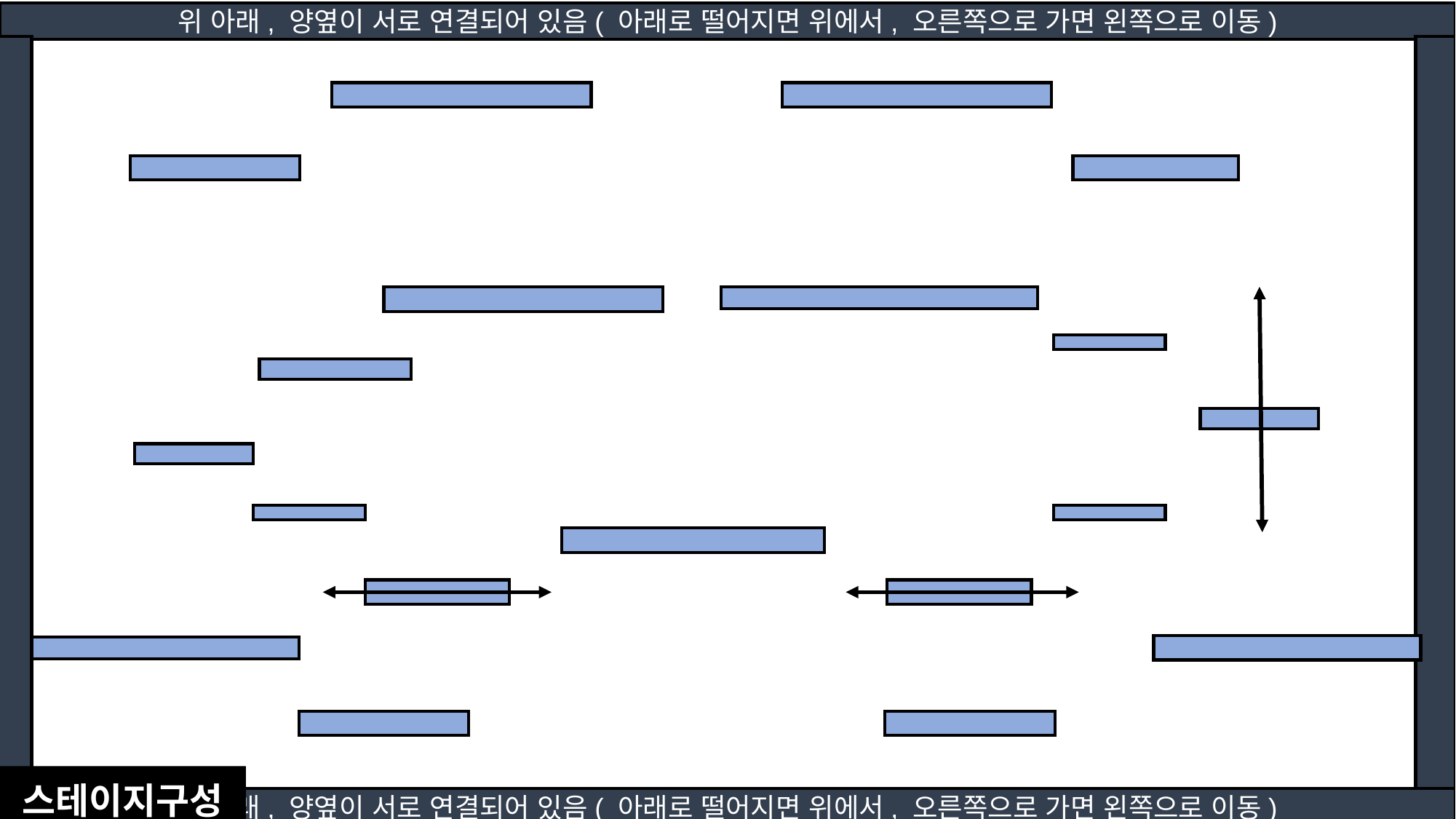

위 아래, 양옆이 서로 연결되어 있음( 아래로 떨어지면 위에서, 오른쪽으로 가면 왼쪽으로 이동)

스테이지구성
위 아래, 양옆이 서로 연결되어 있음( 아래로 떨어지면 위에서, 오른쪽으로 가면 왼쪽으로 이동)